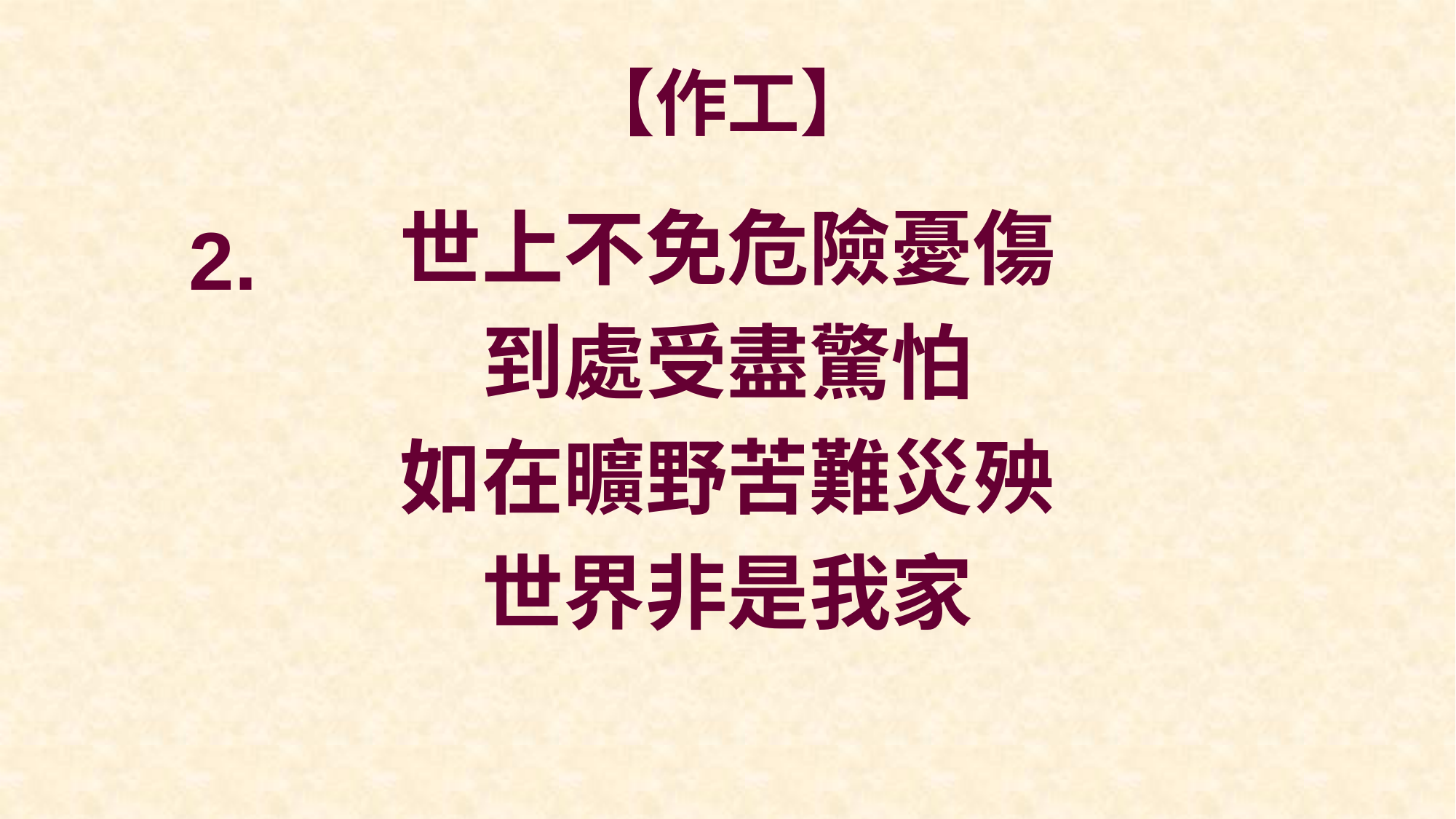

# 【作工】
世上不免危險憂傷
到處受盡驚怕
如在曠野苦難災殃
世界非是我家
2.